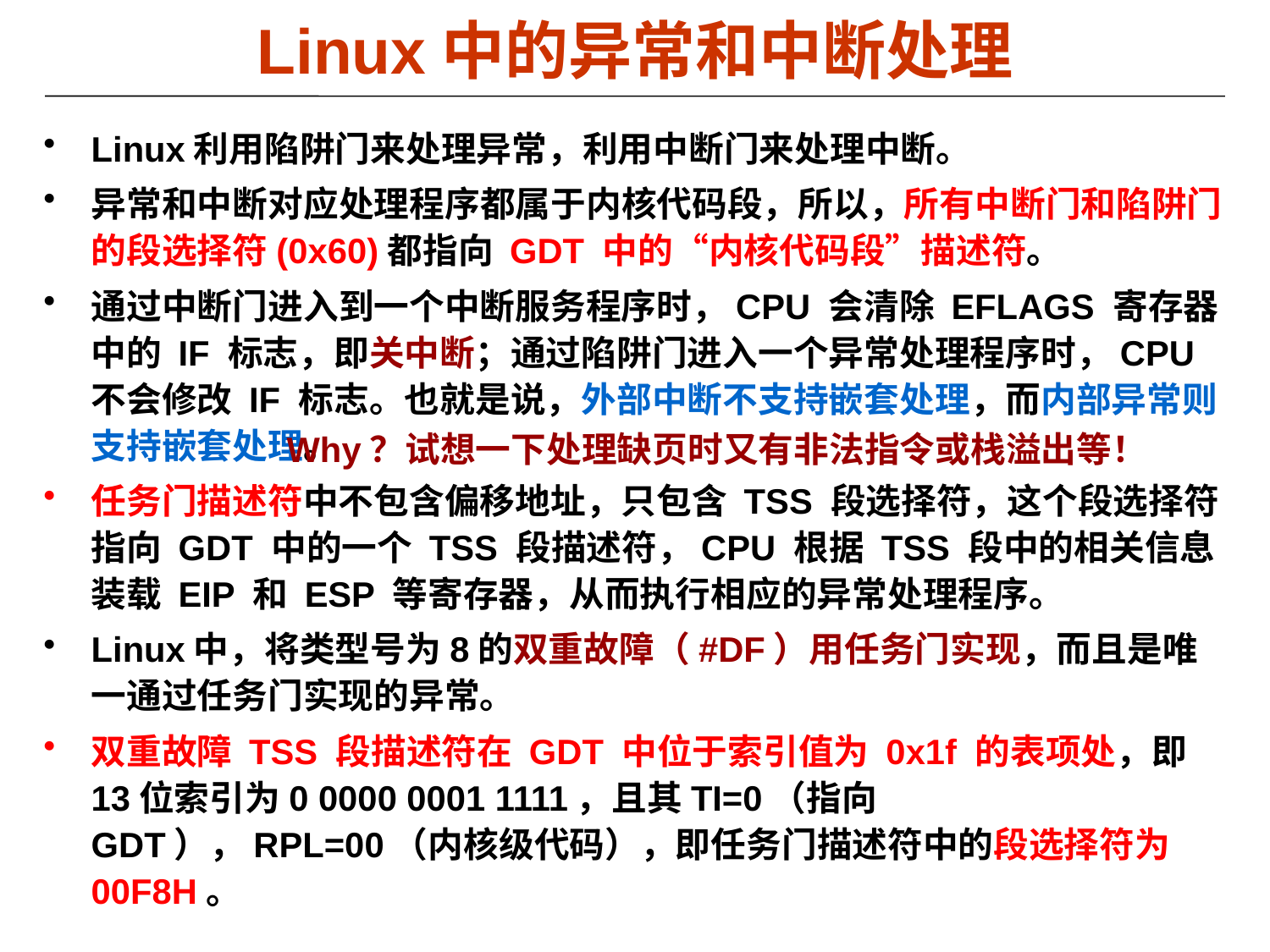

# Linux中的异常和中断处理
Linux利用陷阱门来处理异常，利用中断门来处理中断。
异常和中断对应处理程序都属于内核代码段，所以，所有中断门和陷阱门的段选择符(0x60)都指向 GDT 中的“内核代码段”描述符。
通过中断门进入到一个中断服务程序时，CPU 会清除 EFLAGS 寄存器中的 IF 标志，即关中断；通过陷阱门进入一个异常处理程序时，CPU 不会修改 IF 标志。也就是说，外部中断不支持嵌套处理，而内部异常则支持嵌套处理。
任务门描述符中不包含偏移地址，只包含 TSS 段选择符，这个段选择符指向 GDT 中的一个 TSS 段描述符，CPU 根据 TSS 段中的相关信息装载 EIP 和 ESP 等寄存器，从而执行相应的异常处理程序。
Linux中，将类型号为8的双重故障（#DF）用任务门实现，而且是唯一通过任务门实现的异常。
双重故障 TSS 段描述符在 GDT 中位于索引值为 0x1f 的表项处，即13位索引为0 0000 0001 1111，且其TI=0（指向 GDT），RPL=00（内核级代码），即任务门描述符中的段选择符为00F8H。
Why？试想一下处理缺页时又有非法指令或栈溢出等！